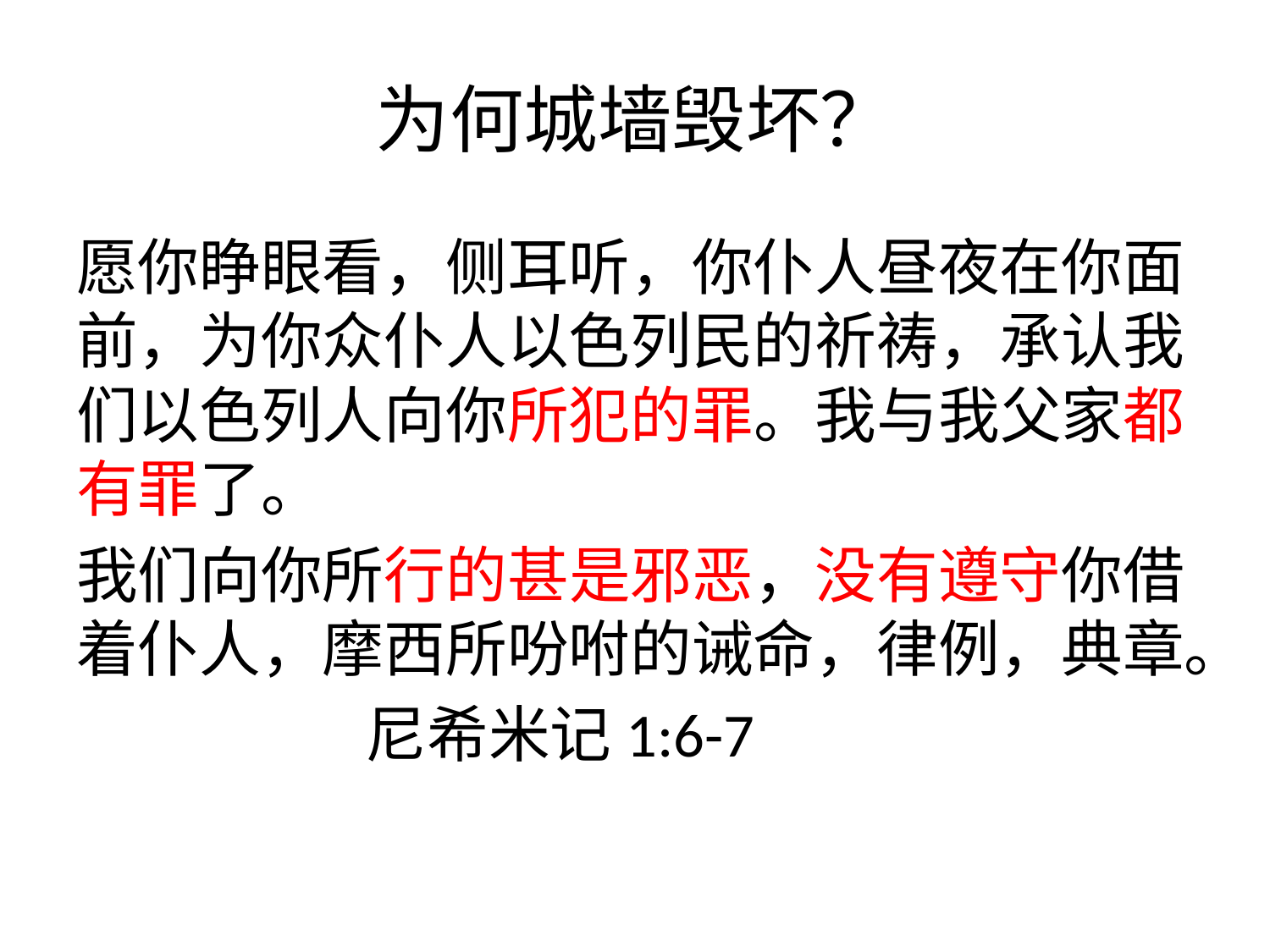

# 为何城墙毁坏？
愿你睁眼看，侧耳听，你仆人昼夜在你面前，为你众仆人以色列民的祈祷，承认我们以色列人向你所犯的罪。我与我父家都有罪了。
我们向你所行的甚是邪恶，没有遵守你借着仆人，摩西所吩咐的诫命，律例，典章。
                    尼希米记1:6-7